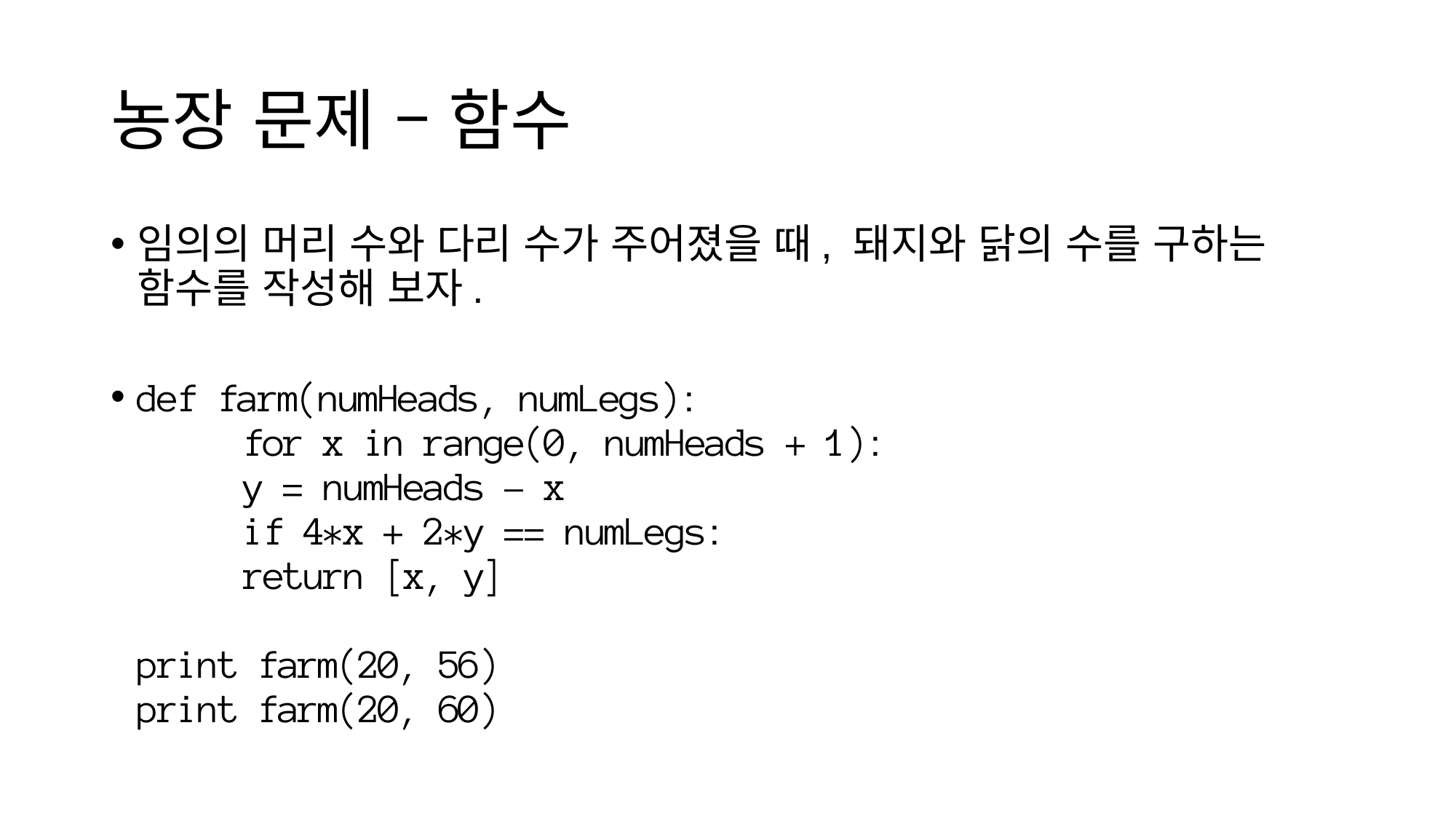

# 농장 문제 – 함수
임의의 머리 수와 다리 수가 주어졌을 때, 돼지와 닭의 수를 구하는 함수를 작성해 보자.
def farm(numHeads, numLegs):
	for x in range(0, numHeads + 1):
		y = numHeads – x
		if 4*x + 2*y == numLegs:
			return [x, y]
print farm(20, 56)
print farm(20, 60)